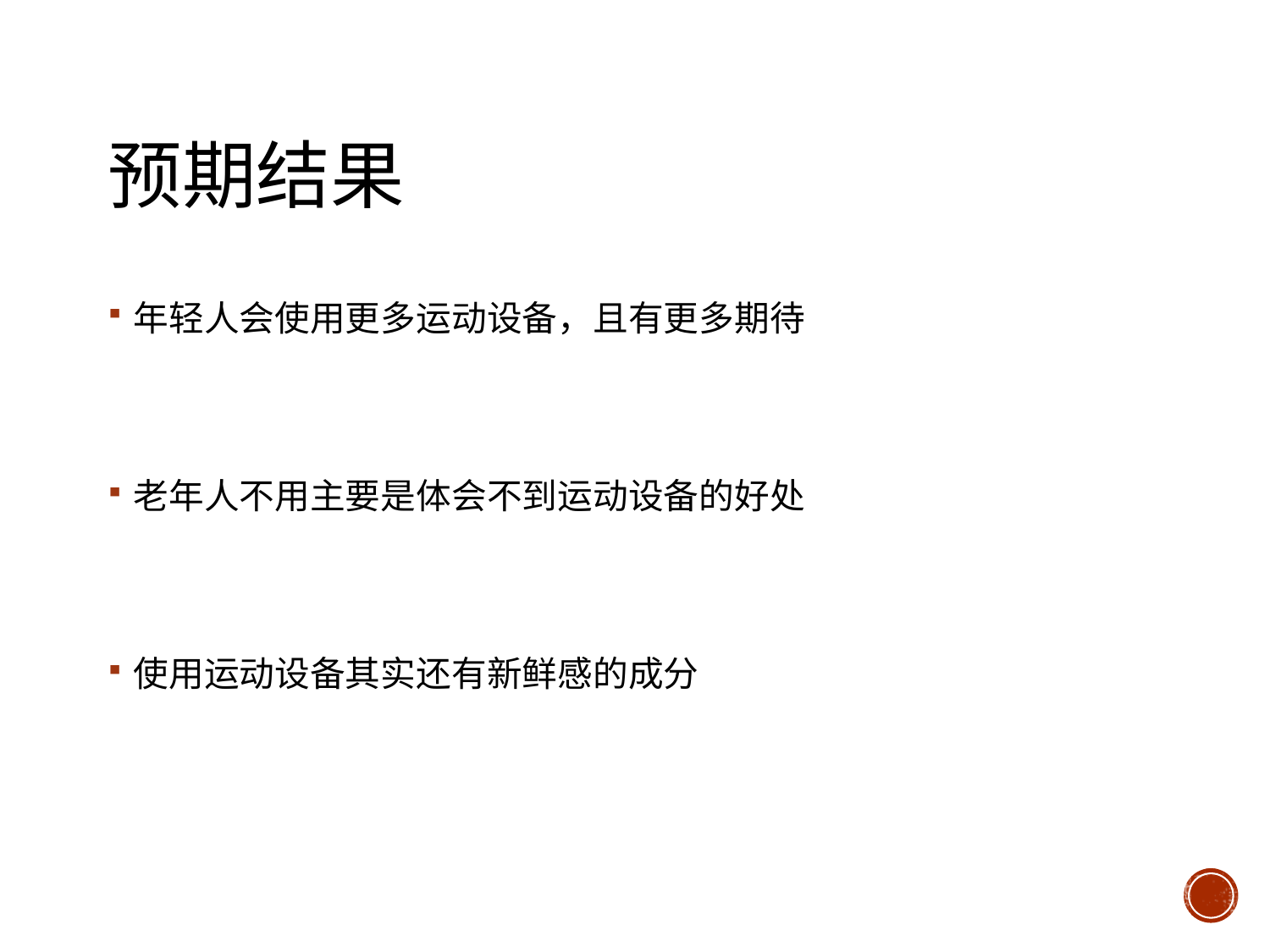

# 预期结果
年轻人会使用更多运动设备，且有更多期待

老年人不用主要是体会不到运动设备的好处

使用运动设备其实还有新鲜感的成分